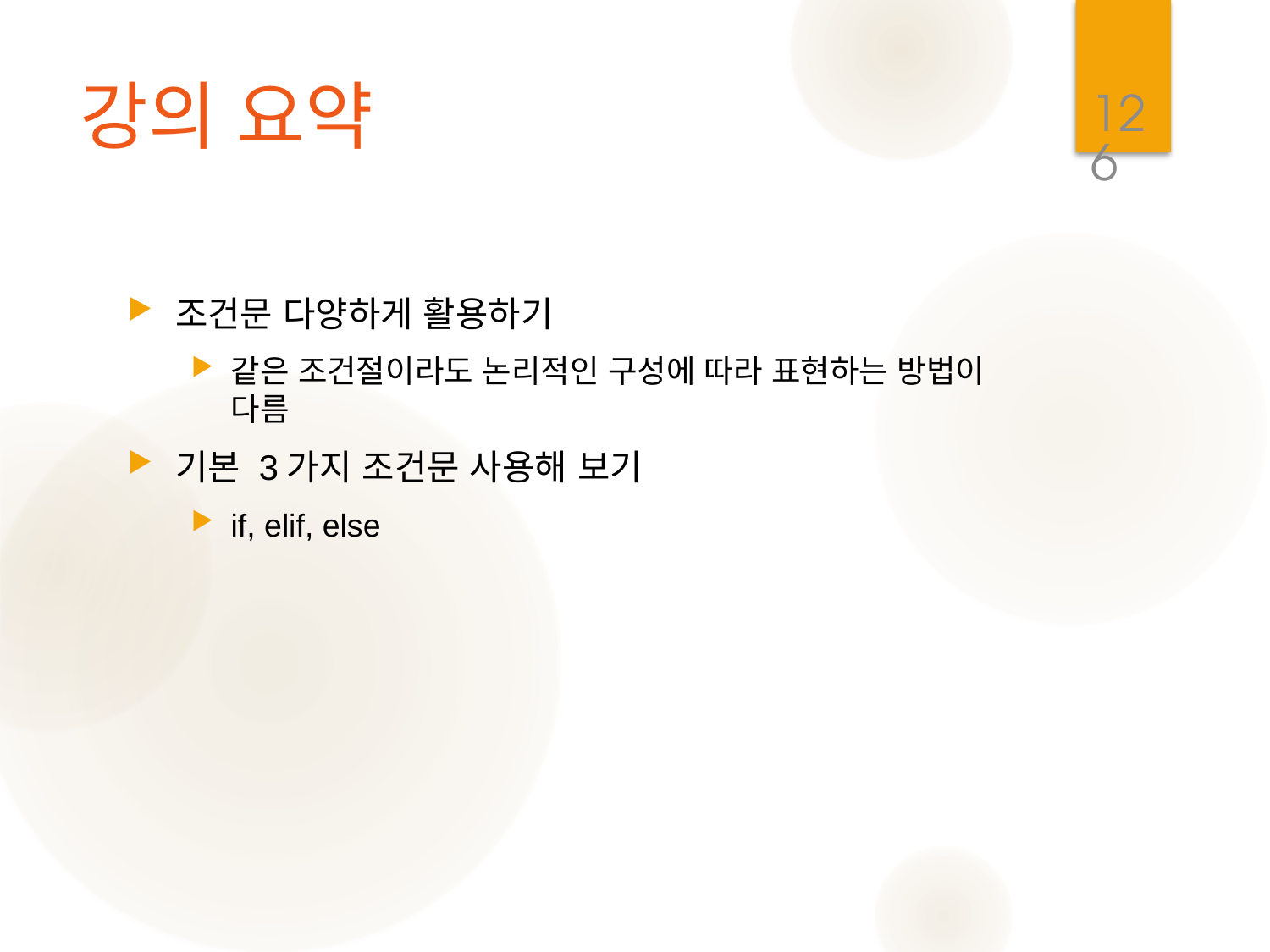

126
# 강의 요약
조건문 다양하게 활용하기
같은 조건절이라도 논리적인 구성에 따라 표현하는 방법이 다름
기본 3가지 조건문 사용해 보기
if, elif, else